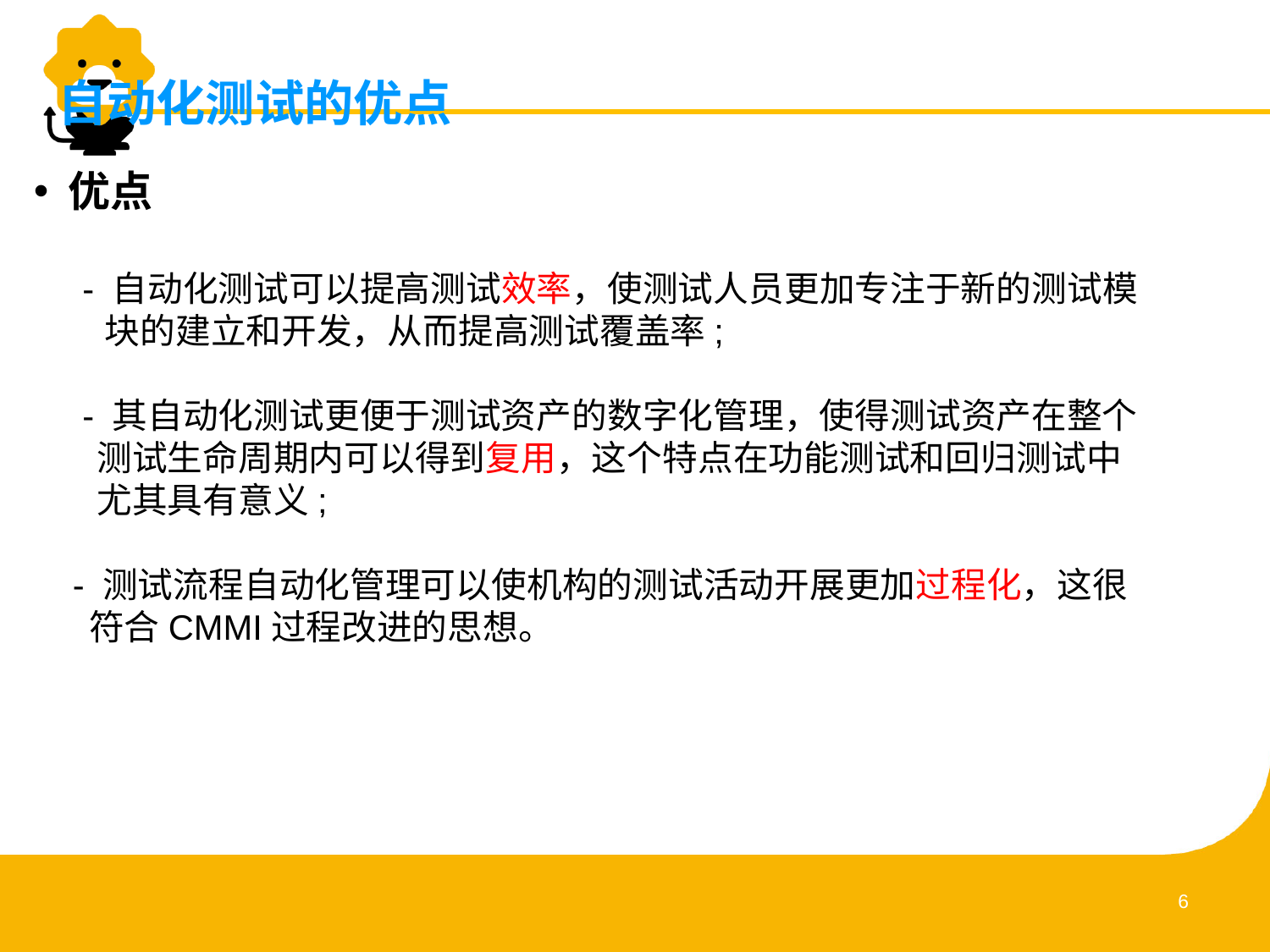

自动化测试的优点
 优点

     - 自动化测试可以提高测试效率，使测试人员更加专注于新的测试模
        块的建立和开发，从而提高测试覆盖率;

     - 其自动化测试更便于测试资产的数字化管理，使得测试资产在整个
       测试生命周期内可以得到复用，这个特点在功能测试和回归测试中
       尤其具有意义;

    - 测试流程自动化管理可以使机构的测试活动开展更加过程化，这很
      符合CMMI过程改进的思想。